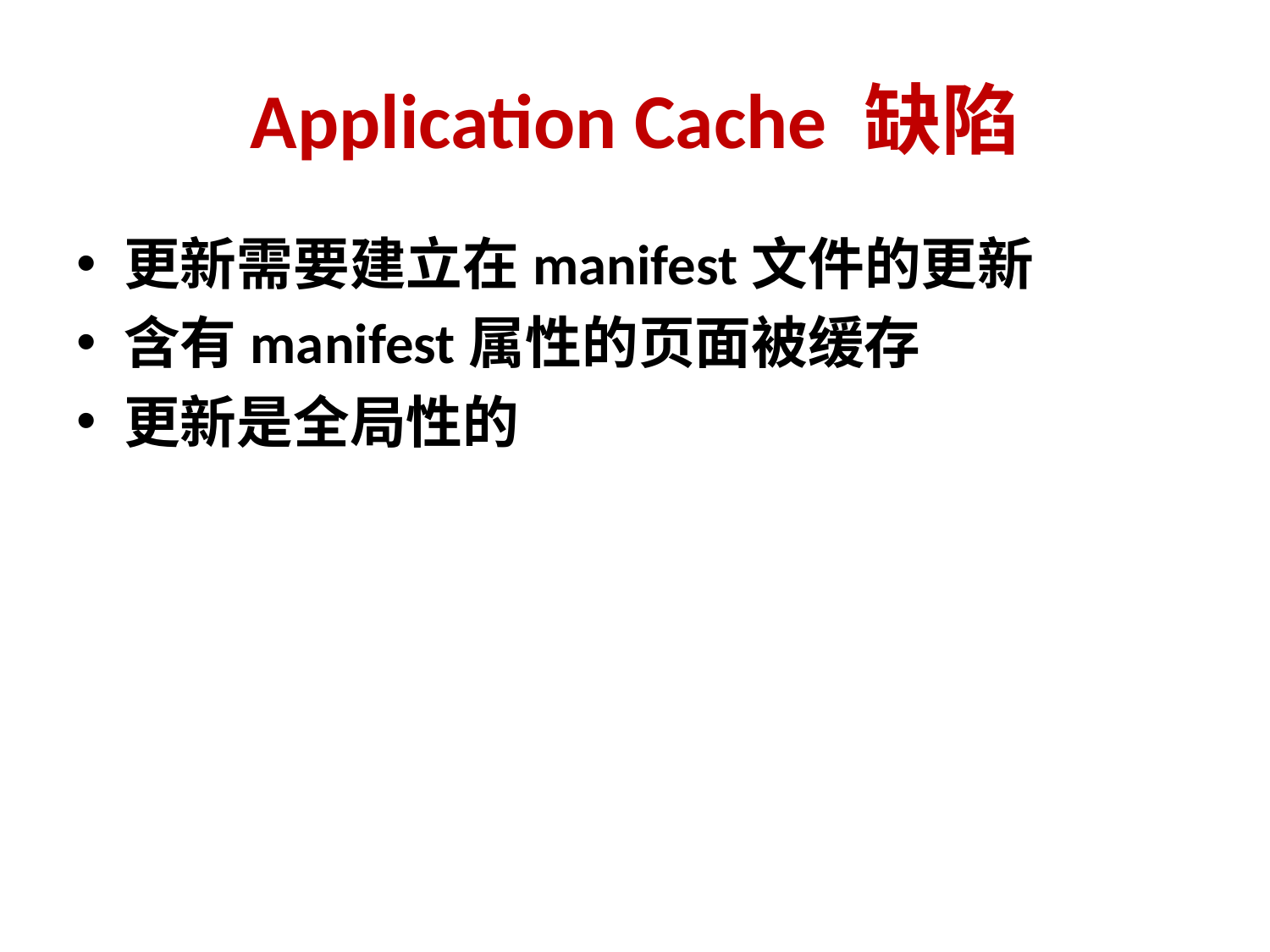

# Application Cache 缺陷
更新需要建立在manifest文件的更新
含有manifest属性的页面被缓存
更新是全局性的